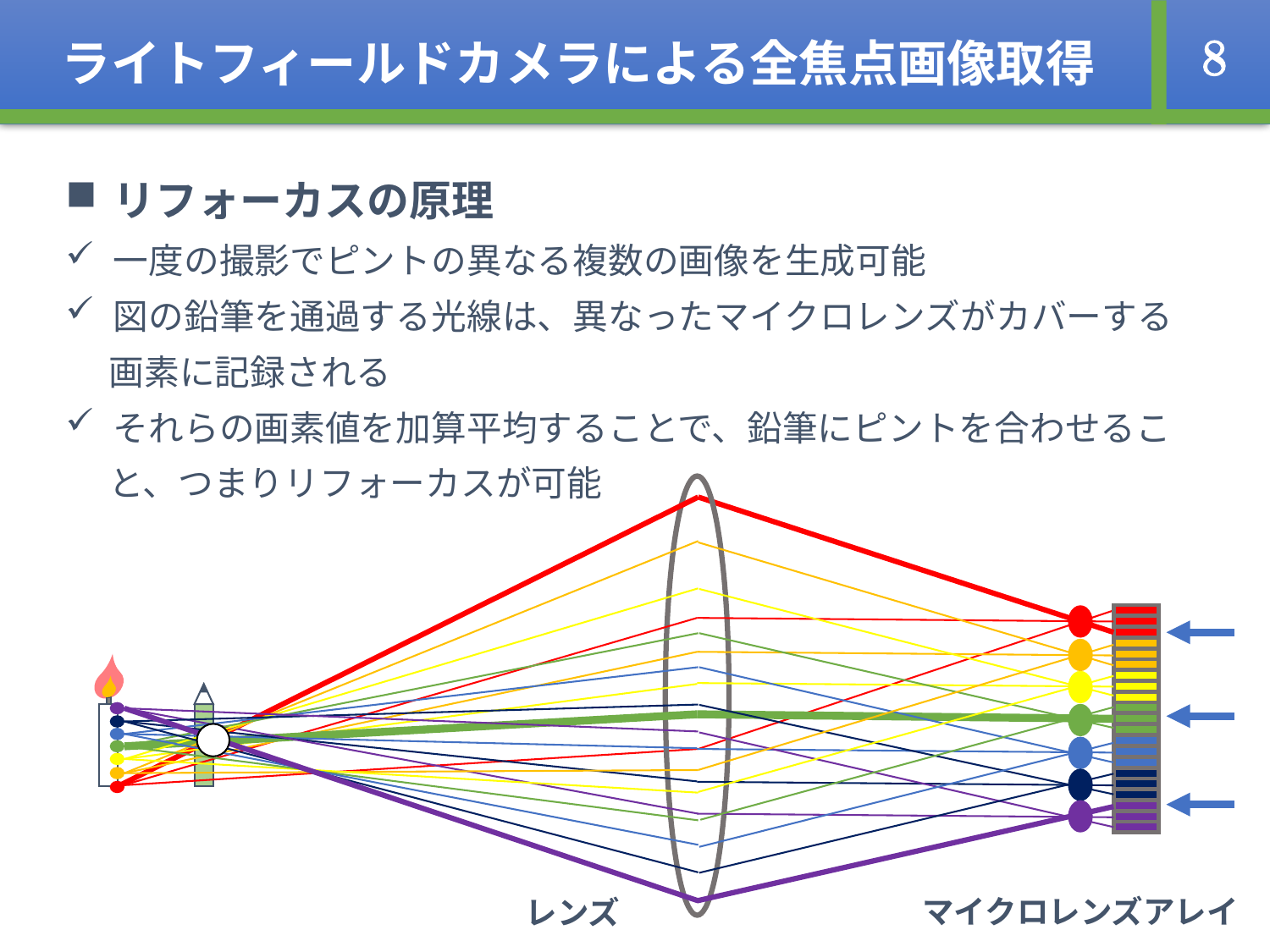

ライトフィールドカメラによる全焦点画像取得
8

リフォーカスの原理
一度の撮影でピントの異なる複数の画像を生成可能
図の鉛筆を通過する光線は、異なったマイクロレンズがカバーする
　 画素に記録される
それらの画素値を加算平均することで、鉛筆にピントを合わせるこ
　 と、つまりリフォーカスが可能

マイクロレンズアレイ
レンズ